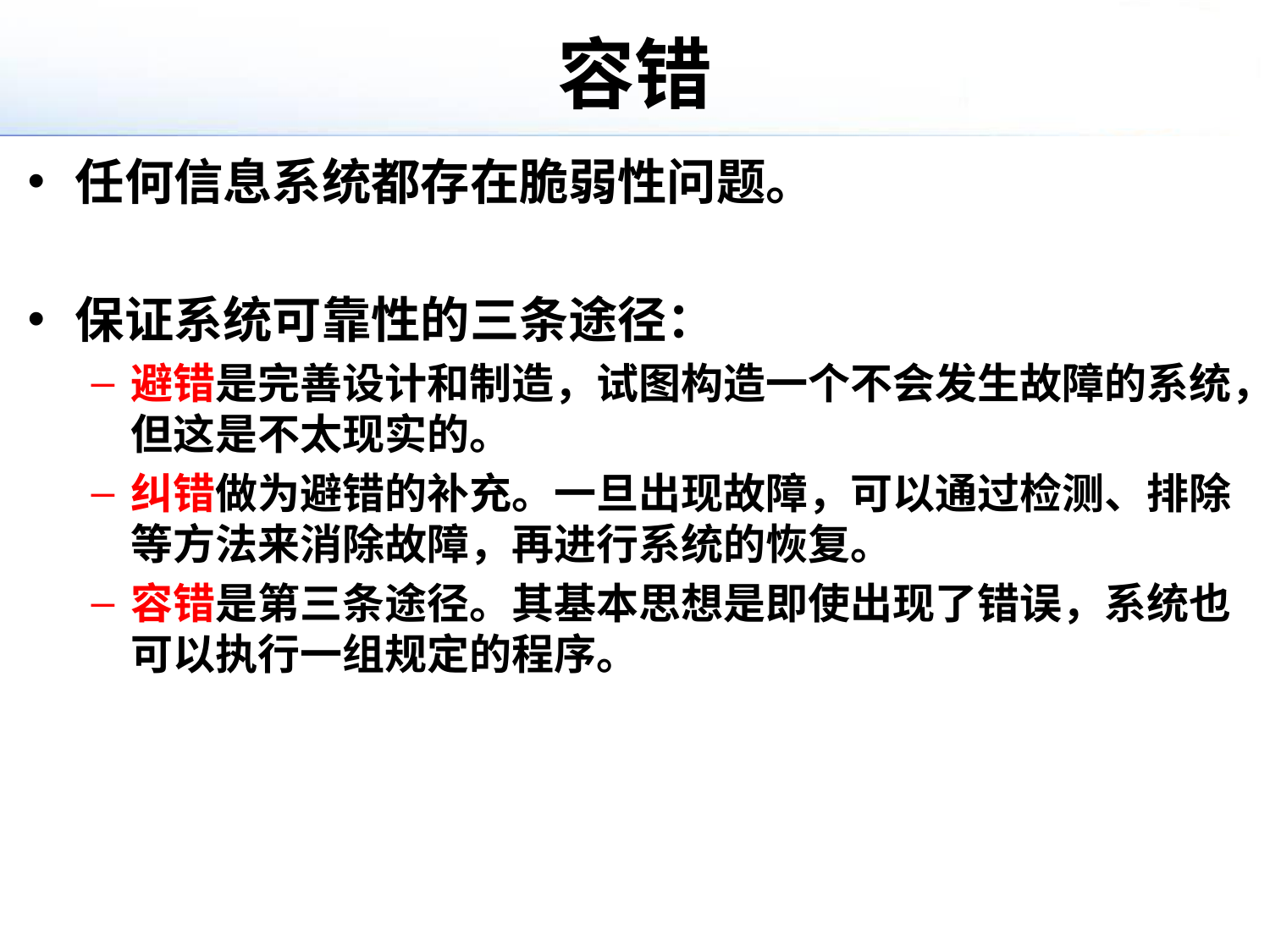

# 容错
任何信息系统都存在脆弱性问题。

保证系统可靠性的三条途径：
避错是完善设计和制造，试图构造一个不会发生故障的系统，但这是不太现实的。
纠错做为避错的补充。一旦出现故障，可以通过检测、排除等方法来消除故障，再进行系统的恢复。
容错是第三条途径。其基本思想是即使出现了错误，系统也可以执行一组规定的程序。